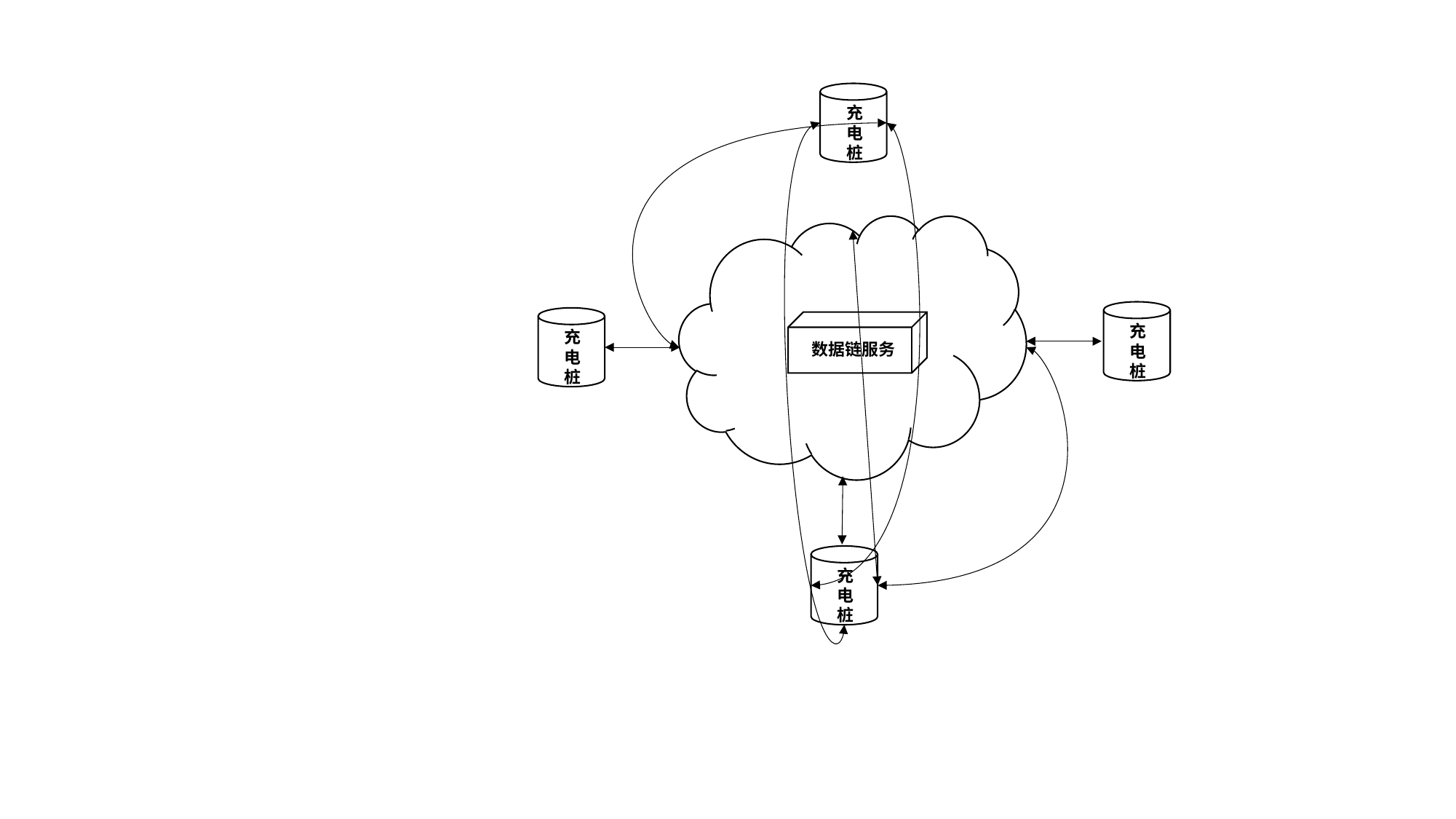

充
电
桩

充
电
桩
充
电
桩
数据链服务

充
电
桩